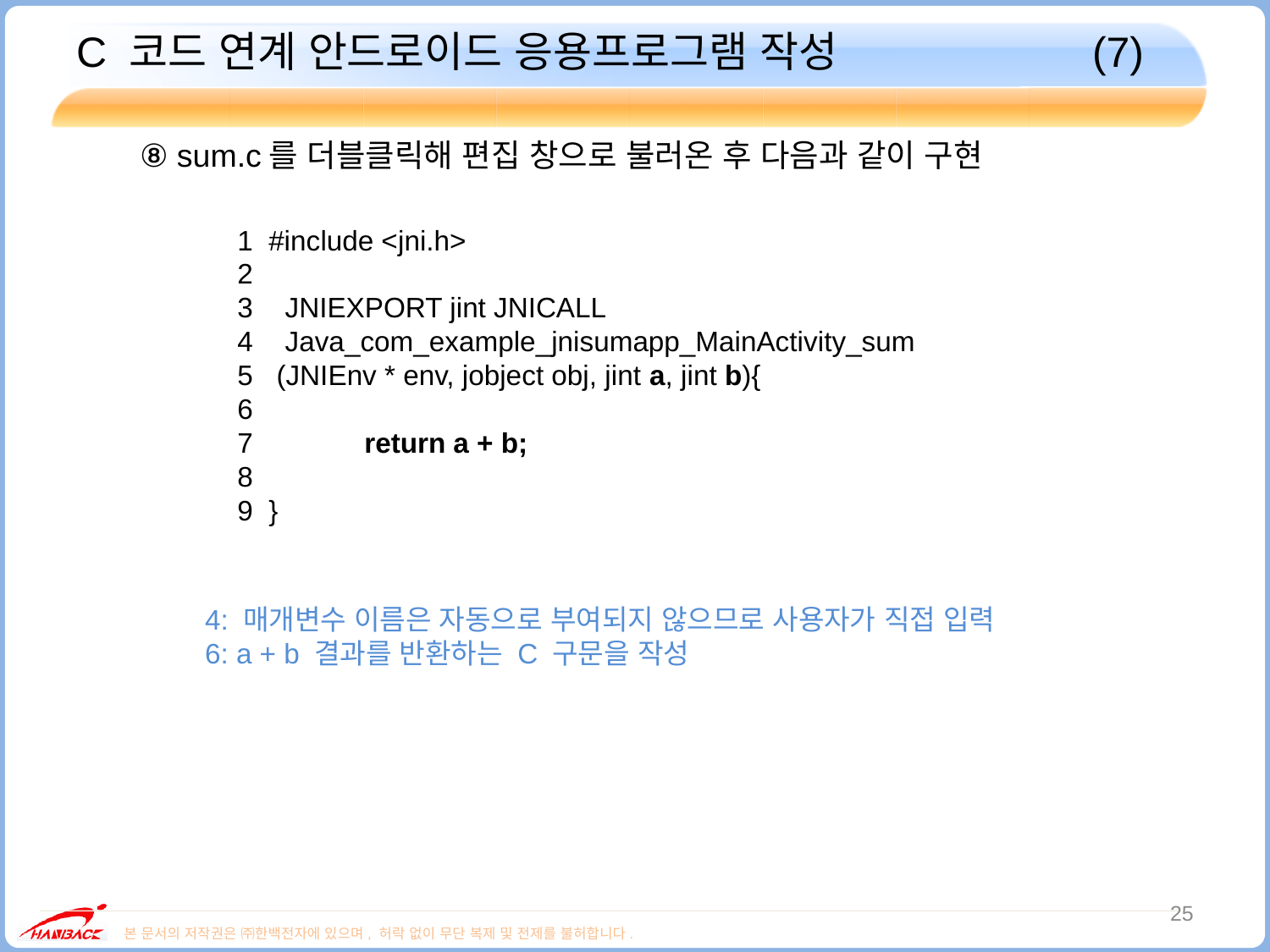

# C 코드 연계 안드로이드 응용프로그램 작성		(7)
⑧ sum.c를 더블클릭해 편집 창으로 불러온 후 다음과 같이 구현

1  #include <jni.h>
2
JNIEXPORT jint JNICALL
Java_com_example_jnisumapp_MainActivity_sum
5   (JNIEnv * env, jobject obj, jint a, jint b){
6
7	return a + b;
8
9  }
4: 매개변수 이름은 자동으로 부여되지 않으므로 사용자가 직접 입력
6: a + b 결과를 반환하는 C 구문을 작성
25